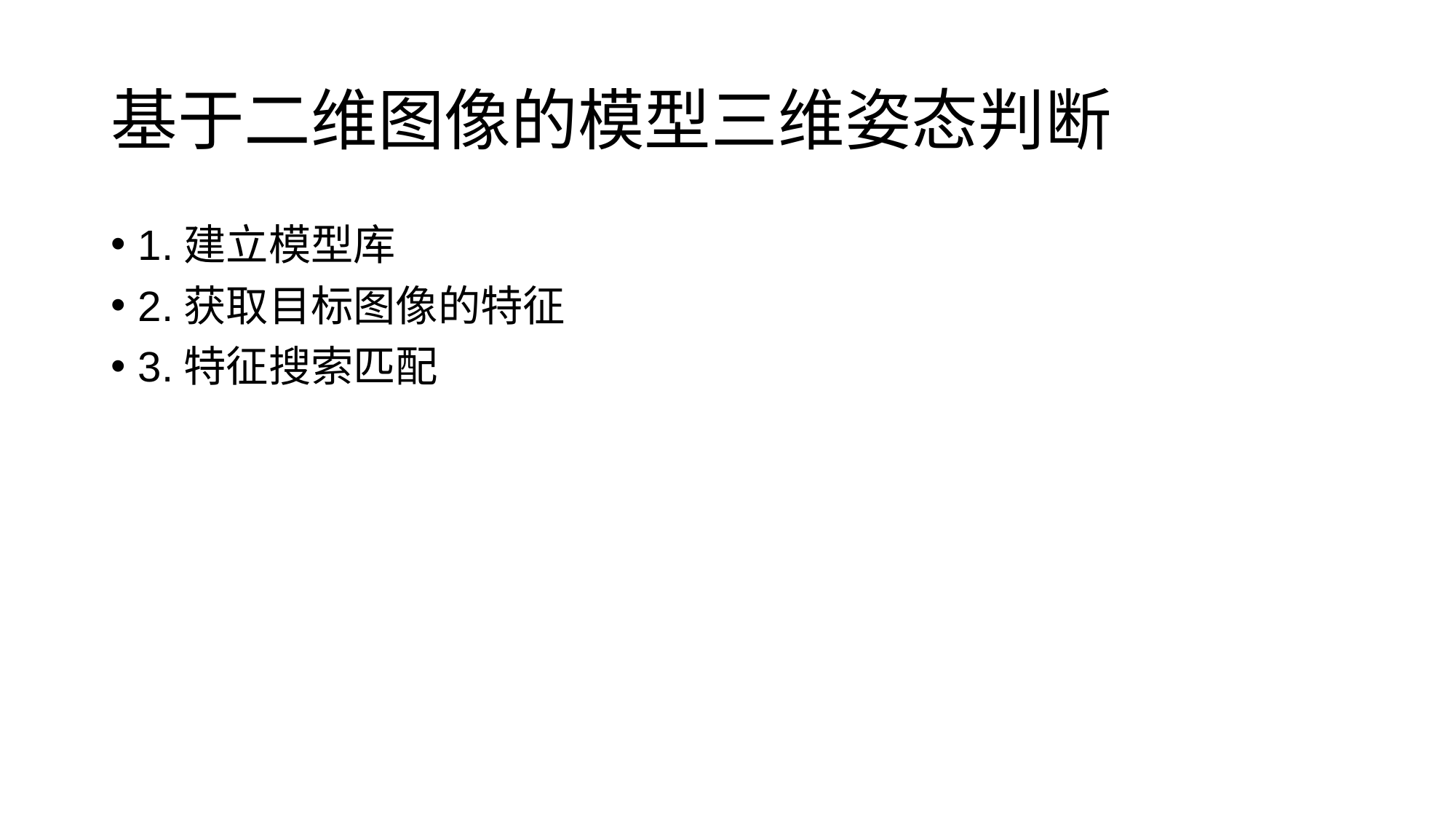

# 基于二维图像的模型三维姿态判断
1.建立模型库
2.获取目标图像的特征
3.特征搜索匹配